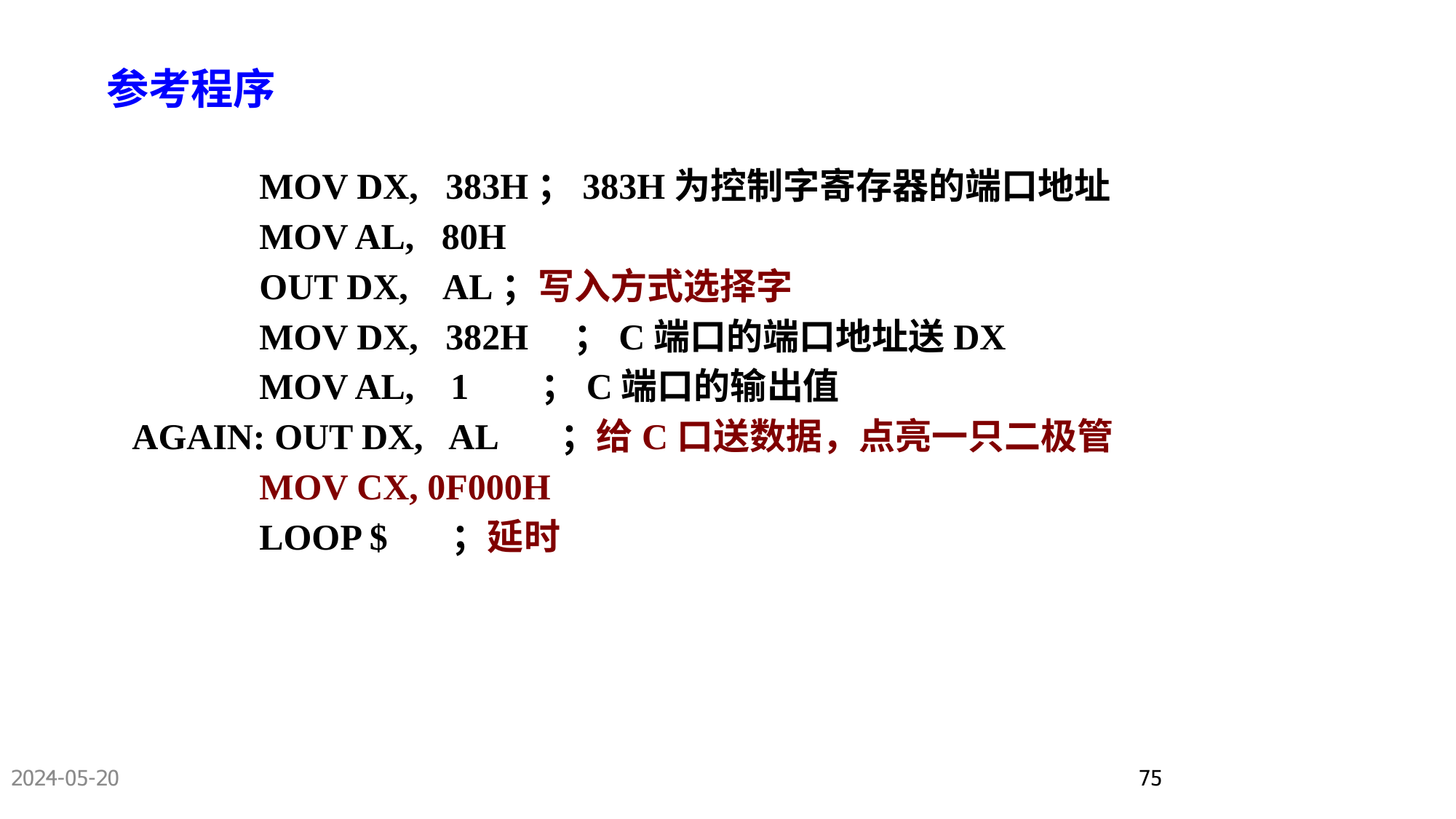

参考程序
              MOV DX,   383H；383H为控制字寄存器的端口地址
              MOV AL,   80H
              OUT DX,    AL；写入方式选择字
              MOV DX,   382H    ；C端口的端口地址送DX
              MOV AL,    1       ；C端口的输出值
AGAIN: OUT DX,   AL      ；给C口送数据，点亮一只二极管
              MOV CX, 0F000H
              LOOP $      ；延时
2024-05-20
75